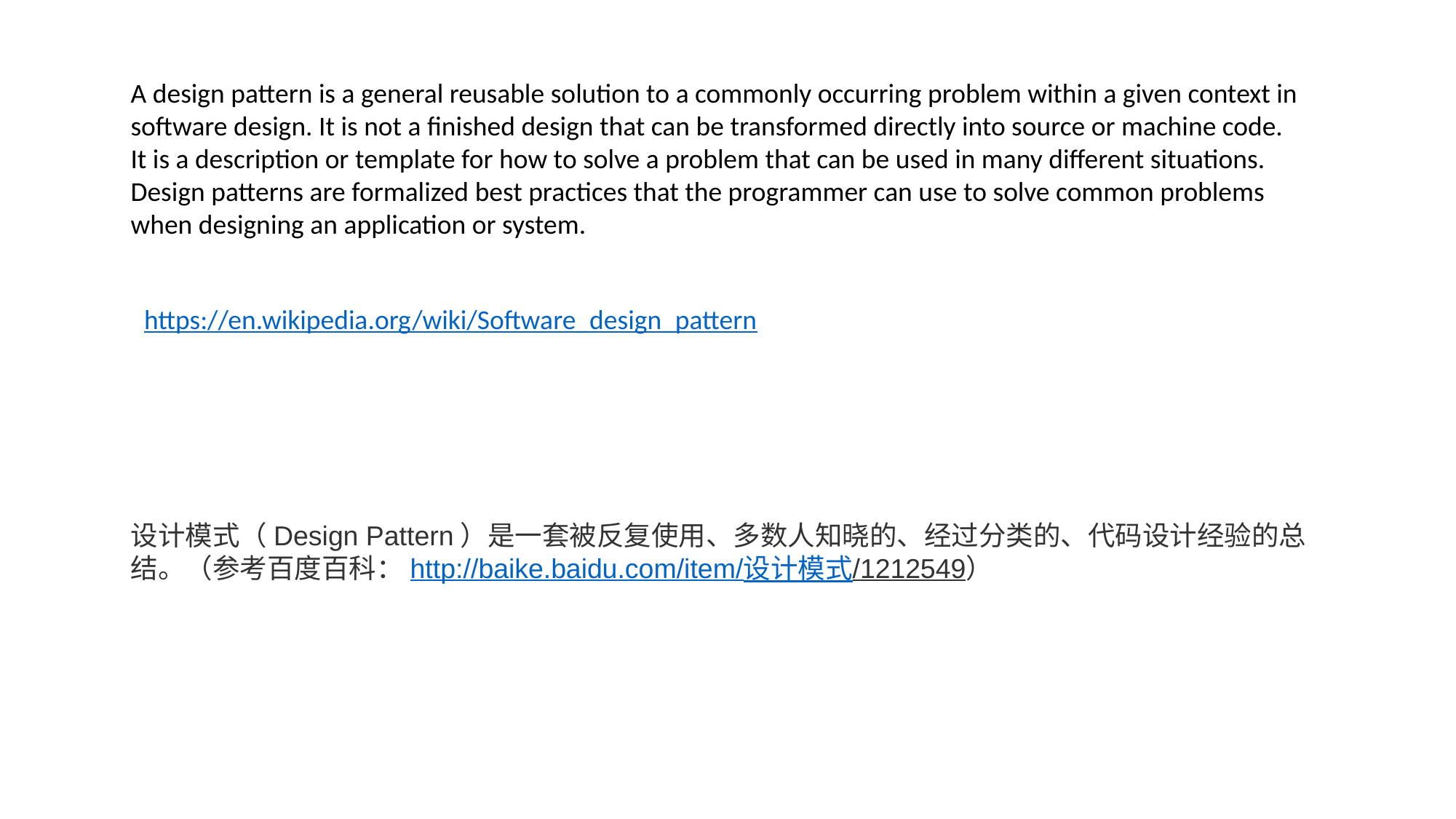

A design pattern is a general reusable solution to a commonly occurring problem within a given context in software design. It is not a finished design that can be transformed directly into source or machine code. It is a description or template for how to solve a problem that can be used in many different situations. Design patterns are formalized best practices that the programmer can use to solve common problems when designing an application or system.
https://en.wikipedia.org/wiki/Software_design_pattern
设计模式（Design Pattern）是一套被反复使用、多数人知晓的、经过分类的、代码设计经验的总结。（参考百度百科：http://baike.baidu.com/item/设计模式/1212549）